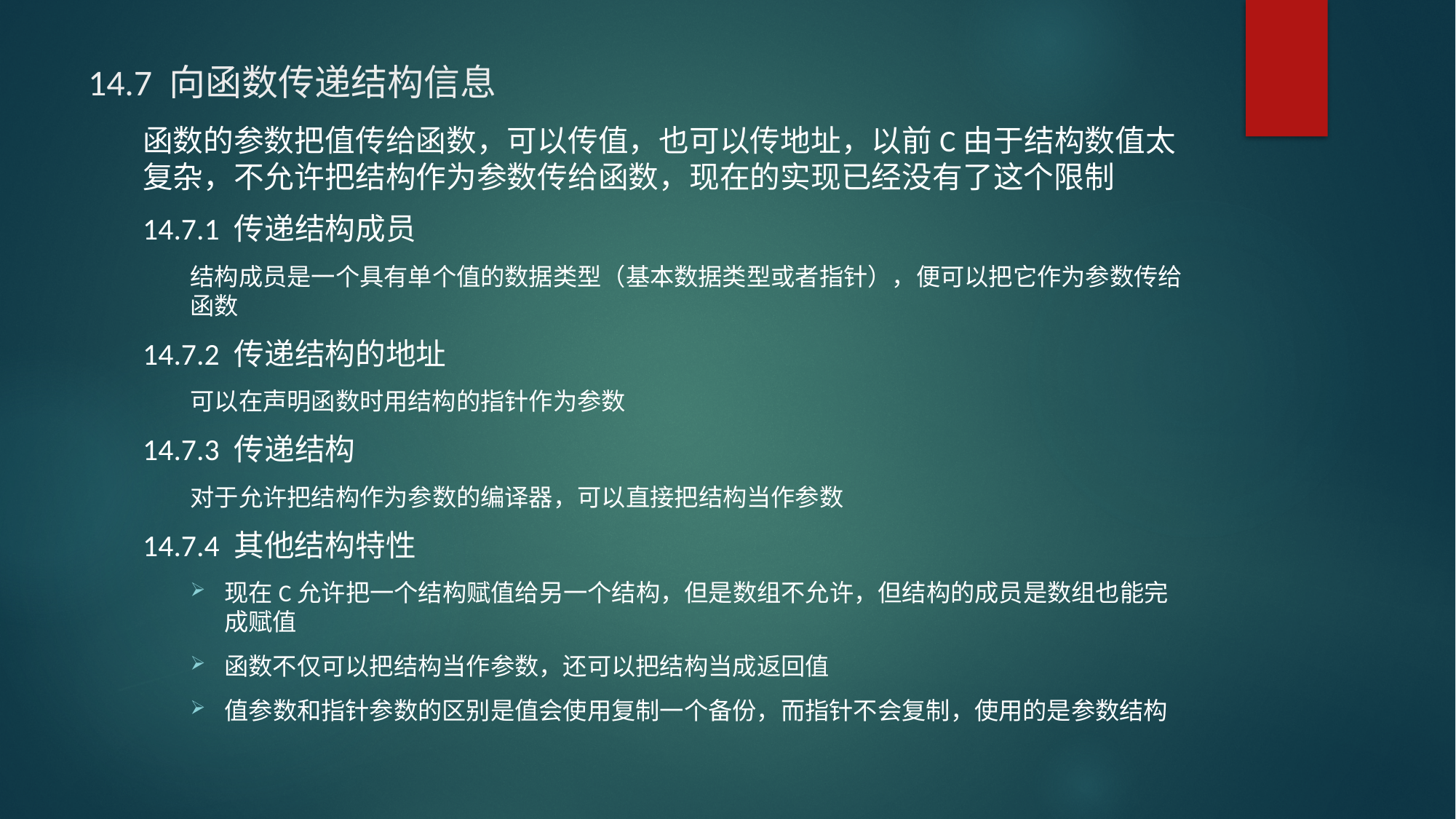

# 14.7 向函数传递结构信息
函数的参数把值传给函数，可以传值，也可以传地址，以前C由于结构数值太复杂，不允许把结构作为参数传给函数，现在的实现已经没有了这个限制
14.7.1 传递结构成员
结构成员是一个具有单个值的数据类型（基本数据类型或者指针），便可以把它作为参数传给函数
14.7.2 传递结构的地址
可以在声明函数时用结构的指针作为参数
14.7.3 传递结构
对于允许把结构作为参数的编译器，可以直接把结构当作参数
14.7.4 其他结构特性
现在C允许把一个结构赋值给另一个结构，但是数组不允许，但结构的成员是数组也能完成赋值
函数不仅可以把结构当作参数，还可以把结构当成返回值
值参数和指针参数的区别是值会使用复制一个备份，而指针不会复制，使用的是参数结构